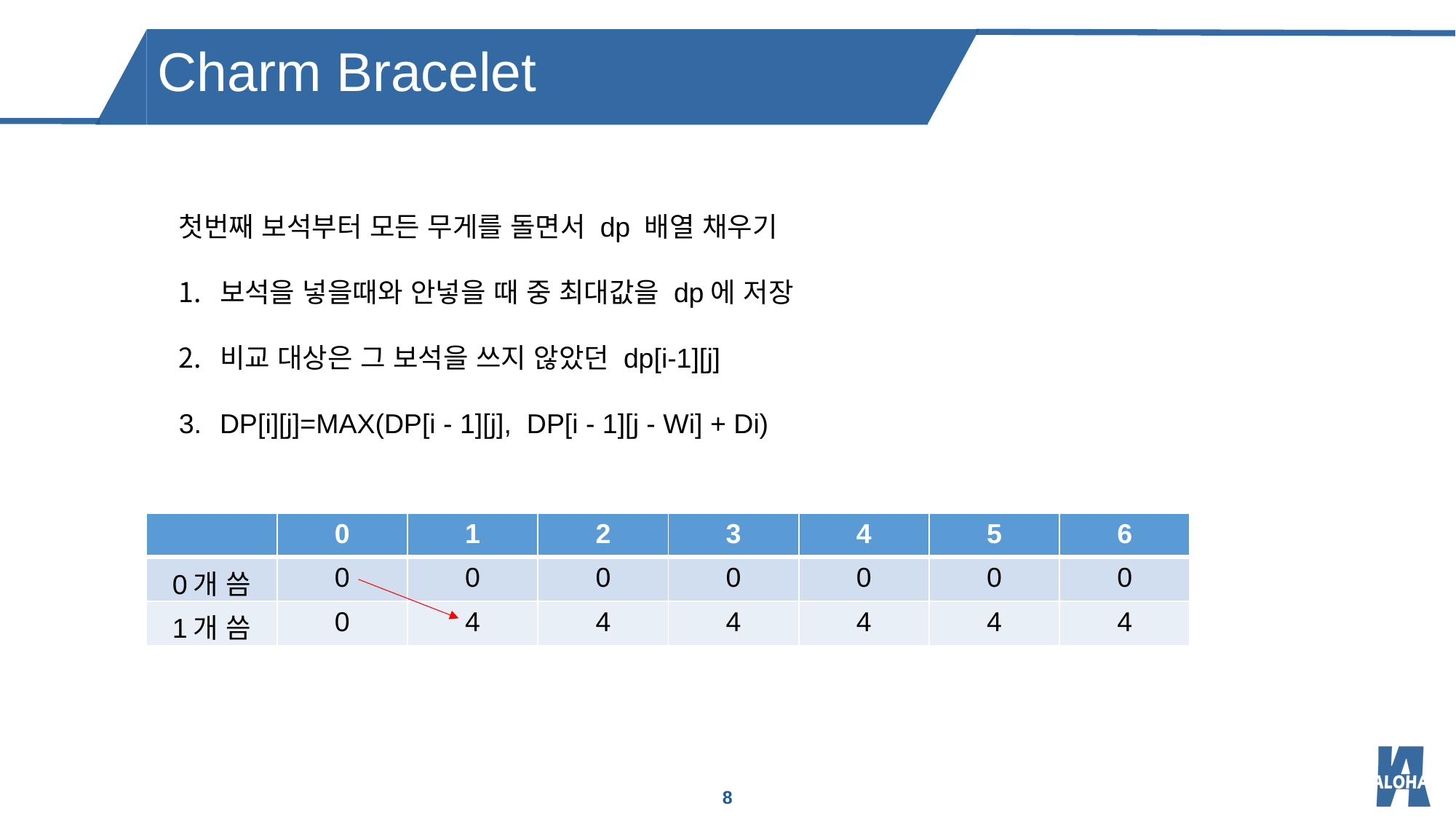

Charm Bracelet
첫번째 보석부터 모든 무게를 돌면서 dp 배열 채우기

보석을 넣을때와 안넣을 때 중 최대값을 dp에 저장

비교 대상은 그 보석을 쓰지 않았던 dp[i-1][j]

DP[i][j]=MAX(DP[i - 1][j],  DP[i - 1][j - Wi] + Di)
|  | 0 | 1 | 2 | 3 | 4 | 5 | 6 |
| --- | --- | --- | --- | --- | --- | --- | --- |
| 0개 씀 | 0 | 0 | 0 | 0 | 0 | 0 | 0 |
| 1개 씀 | 0 | 4 | 4 | 4 | 4 | 4 | 4 |
8